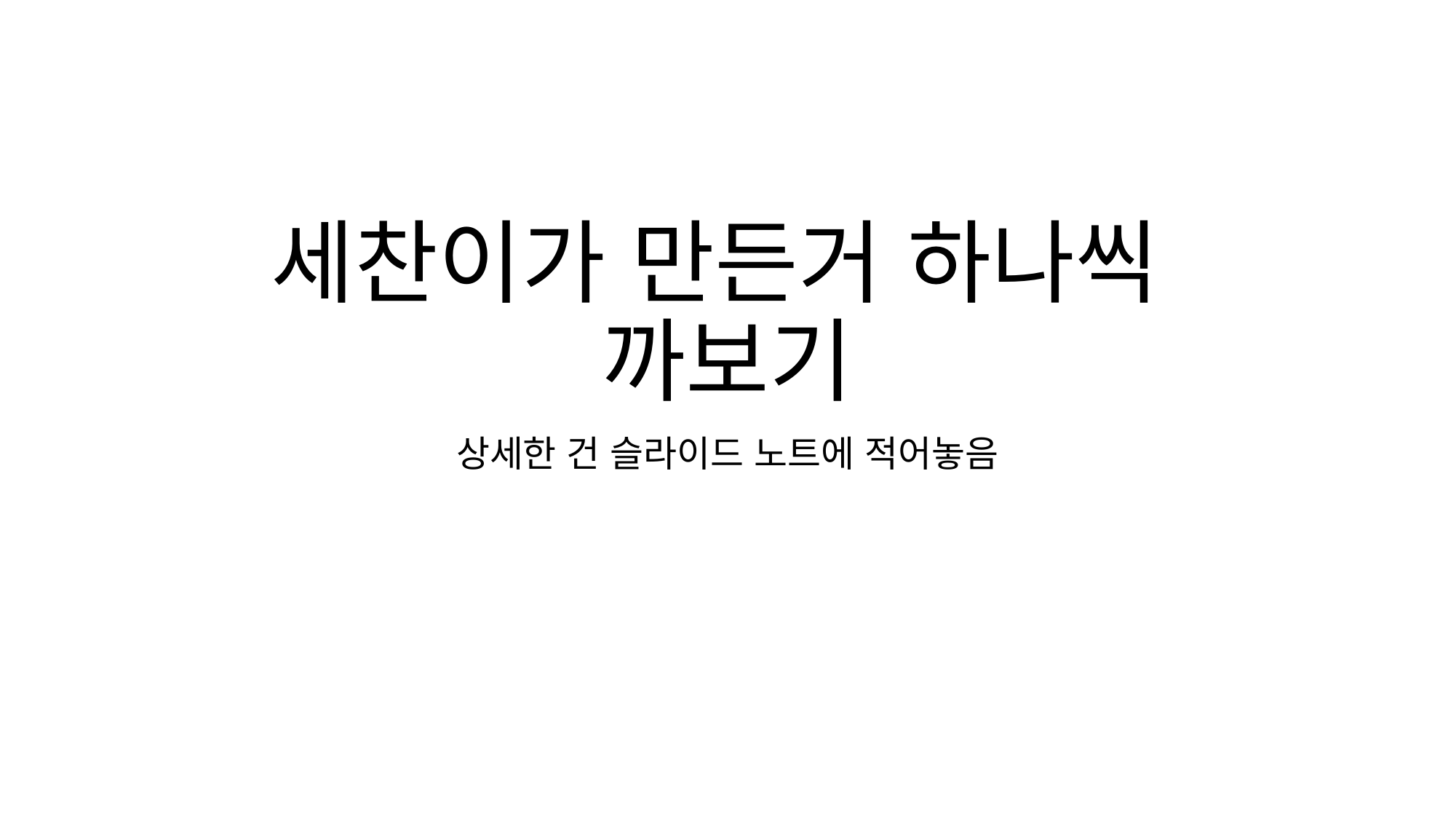

# 세찬이가 만든거 하나씩 까보기
상세한 건 슬라이드 노트에 적어놓음